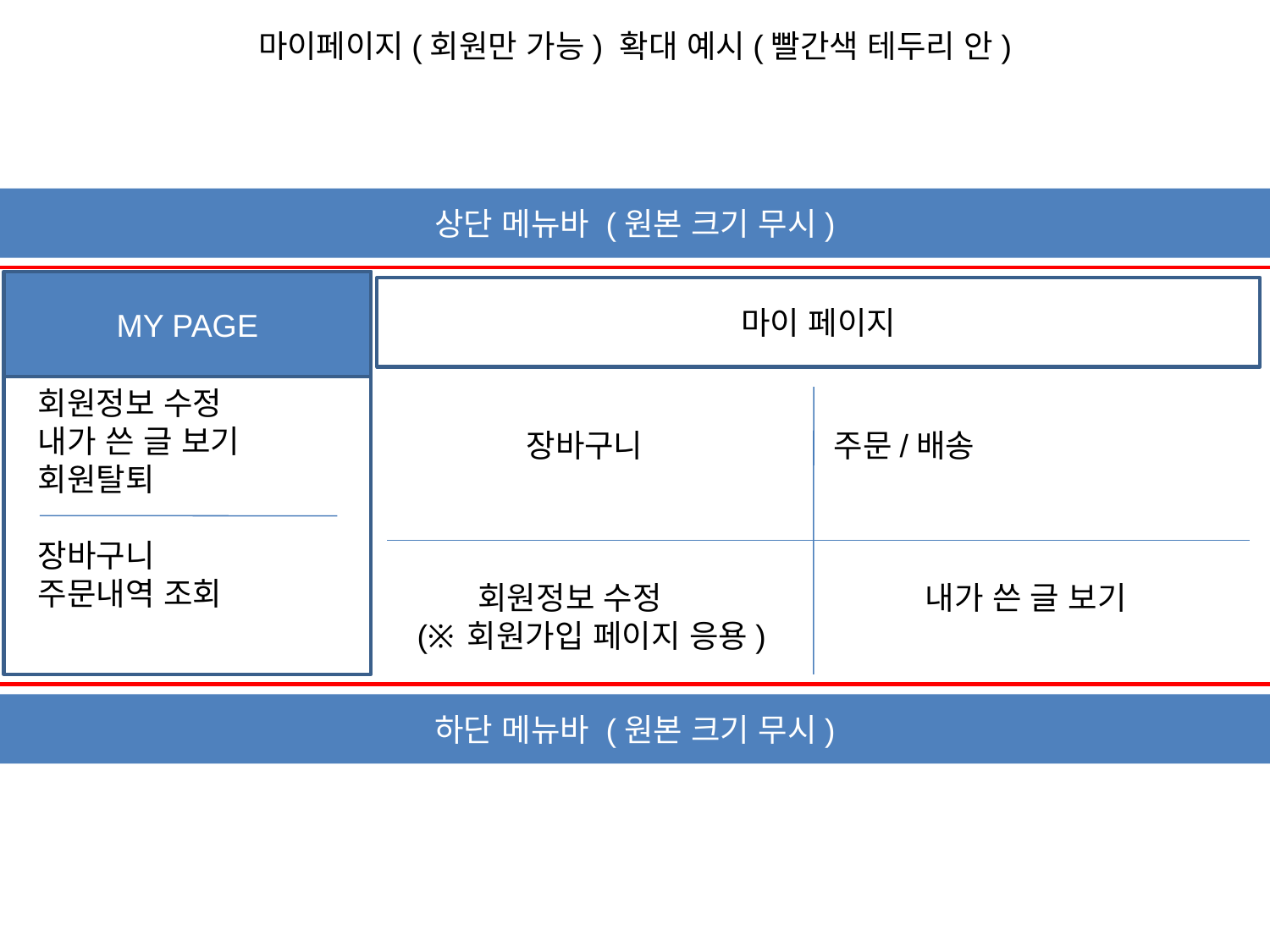

마이페이지(회원만 가능) 확대 예시(빨간색 테두리 안)
상단 메뉴바 (원본 크기 무시)

MY PAGE
마이 페이지
  회원정보 수정
  내가 쓴 글 보기
  회원탈퇴

  장바구니
  주문내역 조회
	장바구니		      주문/배송

        회원정보 수정		  내가 쓴 글 보기
  (※회원가입 페이지 응용)
하단 메뉴바 (원본 크기 무시)